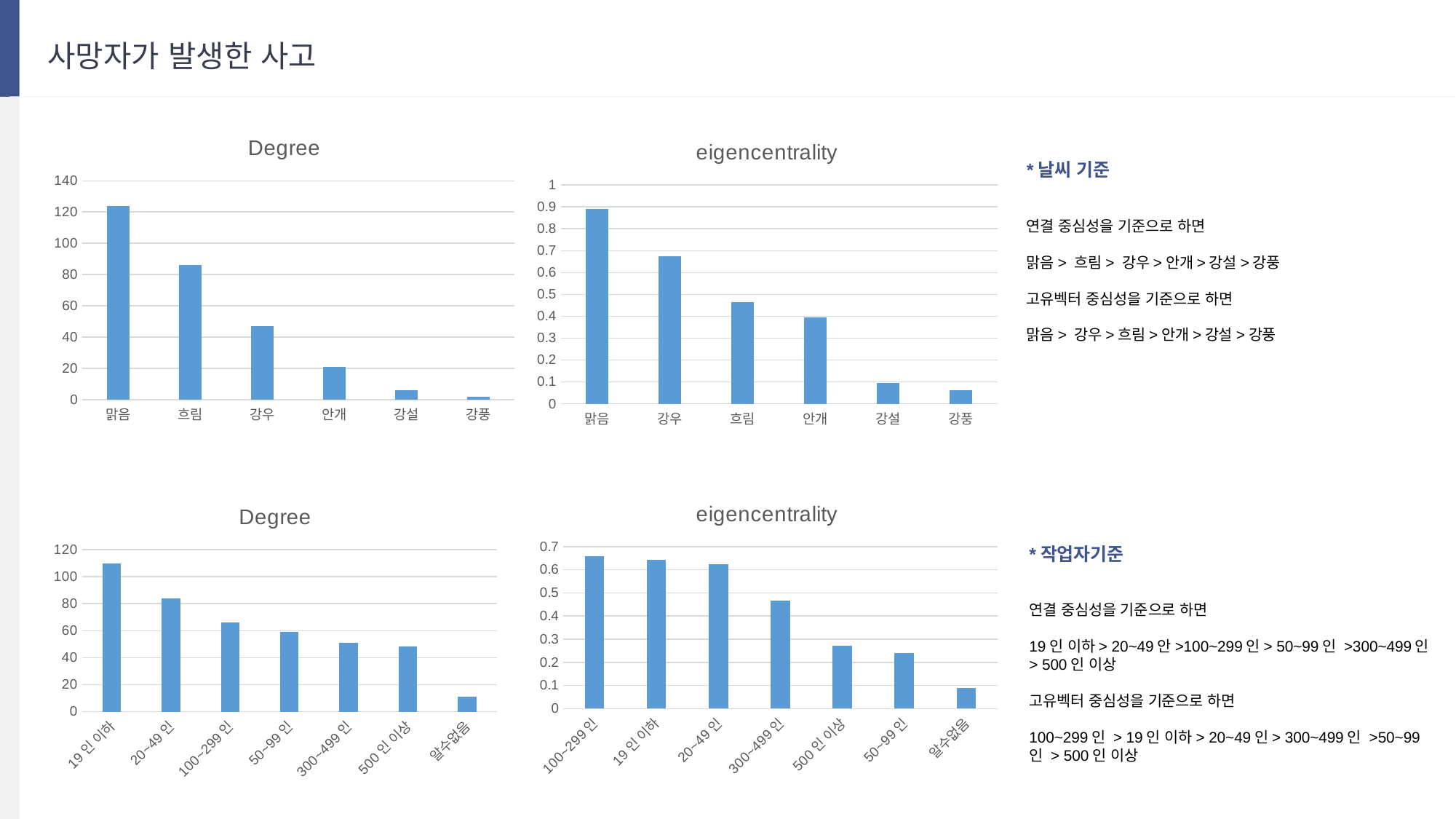

사망자가 발생한 사고

### Chart:

| Category | Degree |
|---|---|
| 맑음 | 124.0 |
| 흐림 | 86.0 |
| 강우 | 47.0 |
| 안개 | 21.0 |
| 강설 | 6.0 |
| 강풍 | 2.0 |

### Chart:

| Category | eigencentrality |
|---|---|
| 맑음 | 0.891047 |
| 강우 | 0.675772 |
| 흐림 | 0.465699 |
| 안개 | 0.393247 |
| 강설 | 0.09647 |
| 강풍 | 0.060879 |
*날씨 기준

연결 중심성을 기준으로 하면

맑음> 흐림> 강우>안개>강설>강풍

고유벡터 중심성을 기준으로 하면

맑음> 강우>흐림>안개>강설>강풍

### Chart:

| Category | eigencentrality |
|---|---|
| 100~299인 | 0.660019 |
| 19인 이하 | 0.642372 |
| 20~49인 | 0.623336 |
| 300~499인 | 0.466915 |
| 500인 이상 | 0.271955 |
| 50~99인 | 0.240131 |
| 알수없음 | 0.08983 |

### Chart:

| Category | Degree |
|---|---|
| 19인 이하 | 110.0 |
| 20~49인 | 84.0 |
| 100~299인 | 66.0 |
| 50~99인 | 59.0 |
| 300~499인 | 51.0 |
| 500인 이상 | 48.0 |
| 알수없음 | 11.0 |
*작업자기준

연결 중심성을 기준으로 하면

19인 이하> 20~49안>100~299인> 50~99인 >300~499인 > 500인 이상

고유벡터 중심성을 기준으로 하면

100~299인 > 19인 이하> 20~49인> 300~499인 >50~99인 > 500인 이상